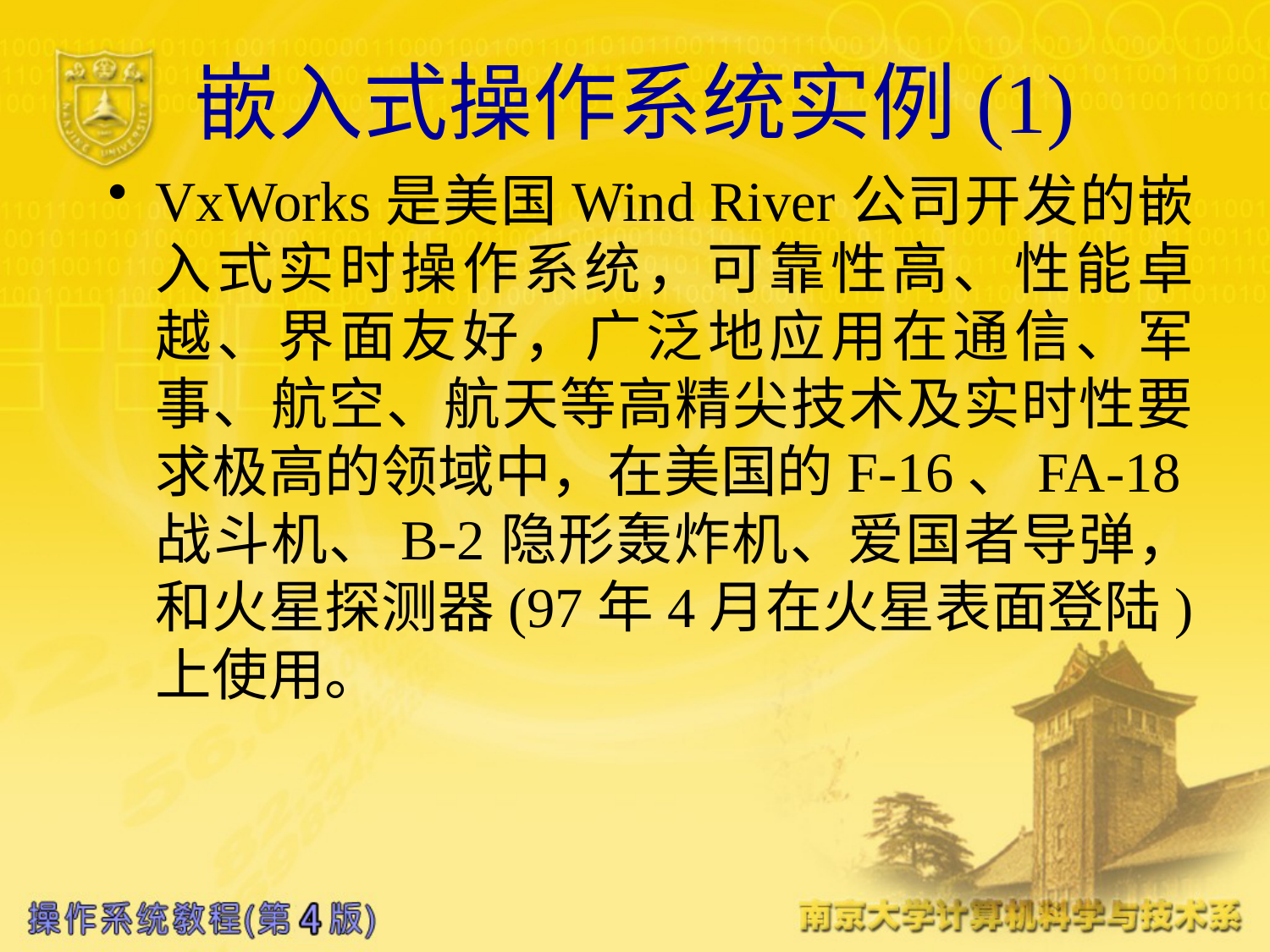

# 嵌入式操作系统实例(1)
VxWorks是美国Wind River公司开发的嵌入式实时操作系统，可靠性高、性能卓越、界面友好，广泛地应用在通信、军事、航空、航天等高精尖技术及实时性要求极高的领域中，在美国的F-16、FA-18战斗机、B-2隐形轰炸机、爱国者导弹，和火星探测器(97年4月在火星表面登陆)上使用。